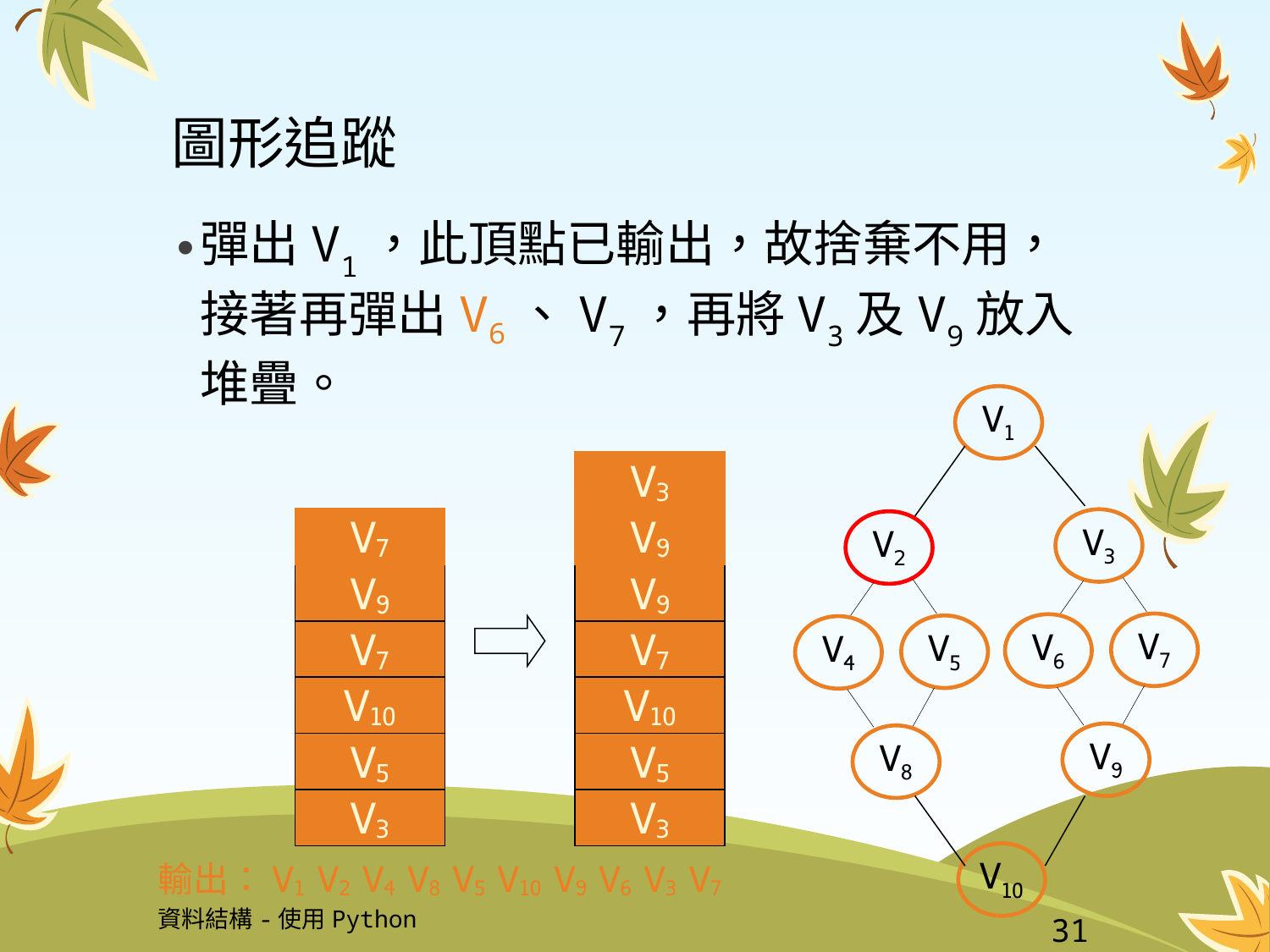

# 圖形追蹤
彈出V1，此頂點已輸出，故捨棄不用，接著再彈出V6、V7，再將V3及V9放入堆疊。
V1

V3
V7
V9
V3
V2
V9
V9

V7
V6
V5

V4
V7
V7
V10
V10

V9
V8
V5
V5
V3
V3

V10
輸出：V1  V2  V4  V8  V5  V10  V9  V6  V3  V7
資料結構-使用Python
31